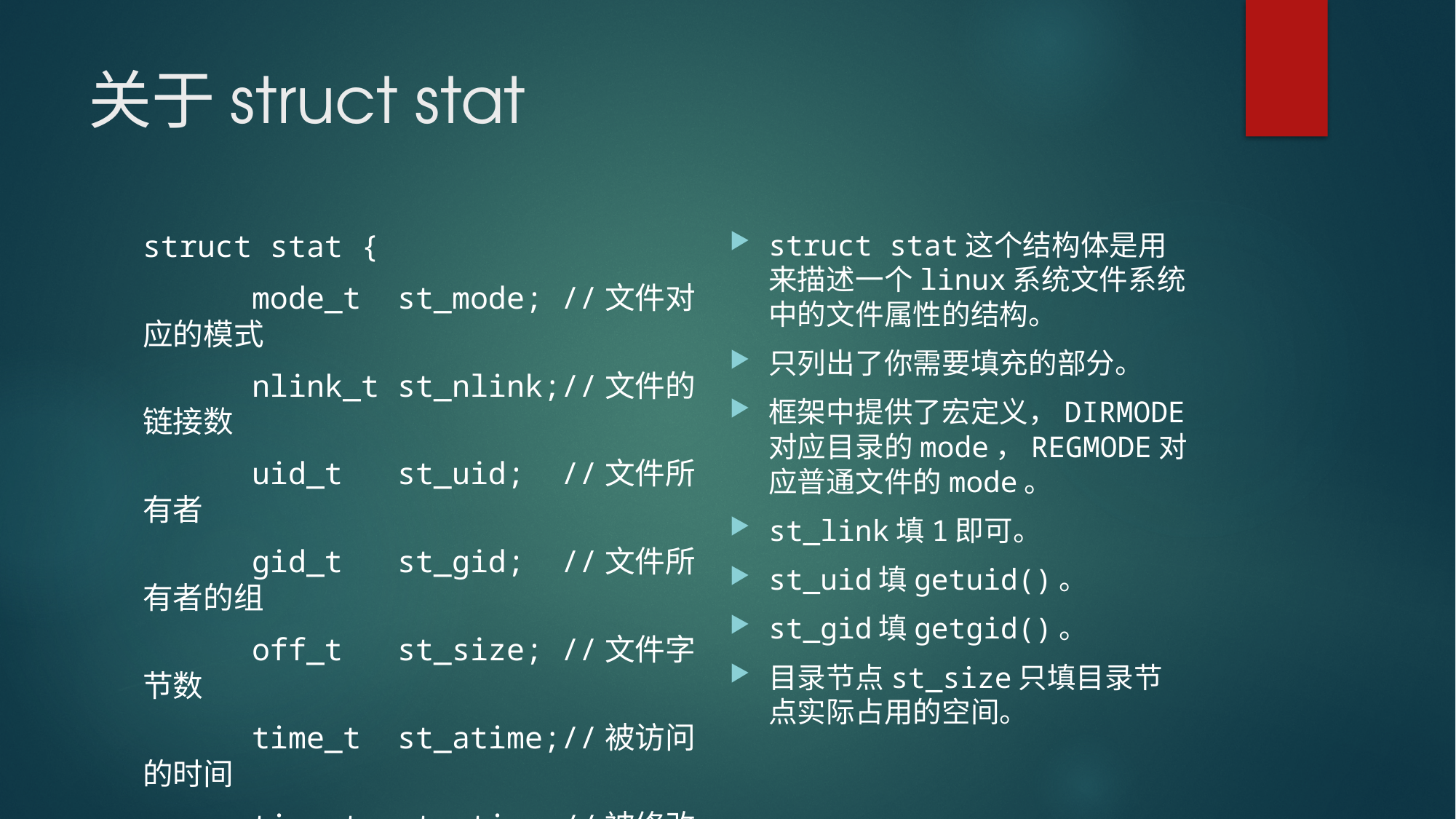

# 关于struct stat
struct stat {
	mode_t  st_mode; //文件对应的模式
	nlink_t st_nlink;//文件的链接数
	uid_t   st_uid;  //文件所有者
	gid_t   st_gid;  //文件所有者的组
	off_t   st_size; //文件字节数
	time_t  st_atime;//被访问的时间
	time_t  st_mtime;//被修改的时间
	time_t  st_ctime;//状态改变时间
};
struct stat这个结构体是用来描述一个linux系统文件系统中的文件属性的结构。
只列出了你需要填充的部分。
框架中提供了宏定义，DIRMODE对应目录的mode，REGMODE对应普通文件的mode。
st_link填1即可。
st_uid填getuid()。
st_gid填getgid()。
目录节点st_size只填目录节点实际占用的空间。